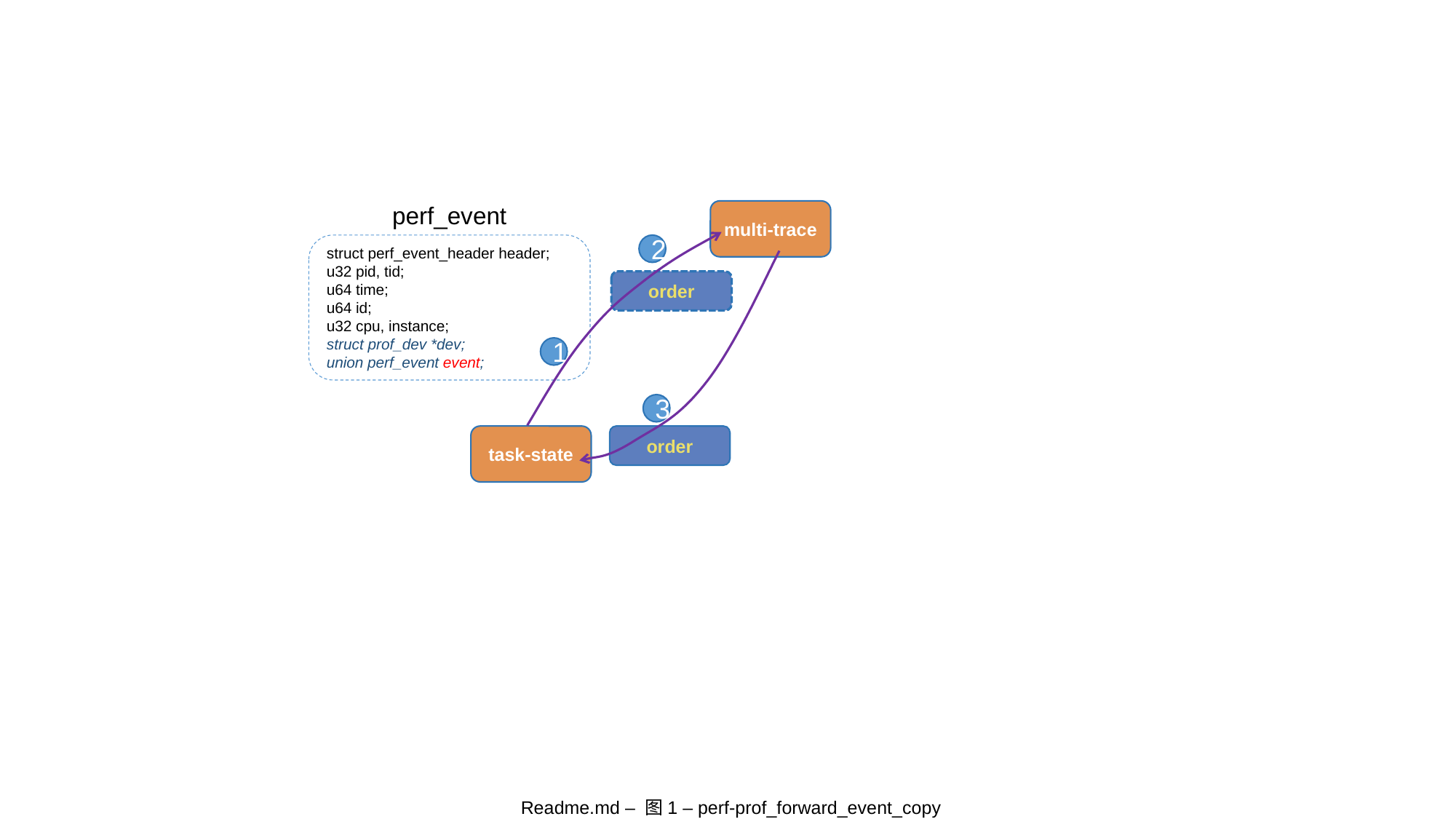

perf_event
multi-trace

struct perf_event_header header;
u32 pid, tid;
u64 time;
u64 id;
u32 cpu, instance;
struct prof_dev *dev;
union perf_event event;
2

order
1
3
task-state
order
# Readme.md – 图1 – perf-prof_forward_event_copy